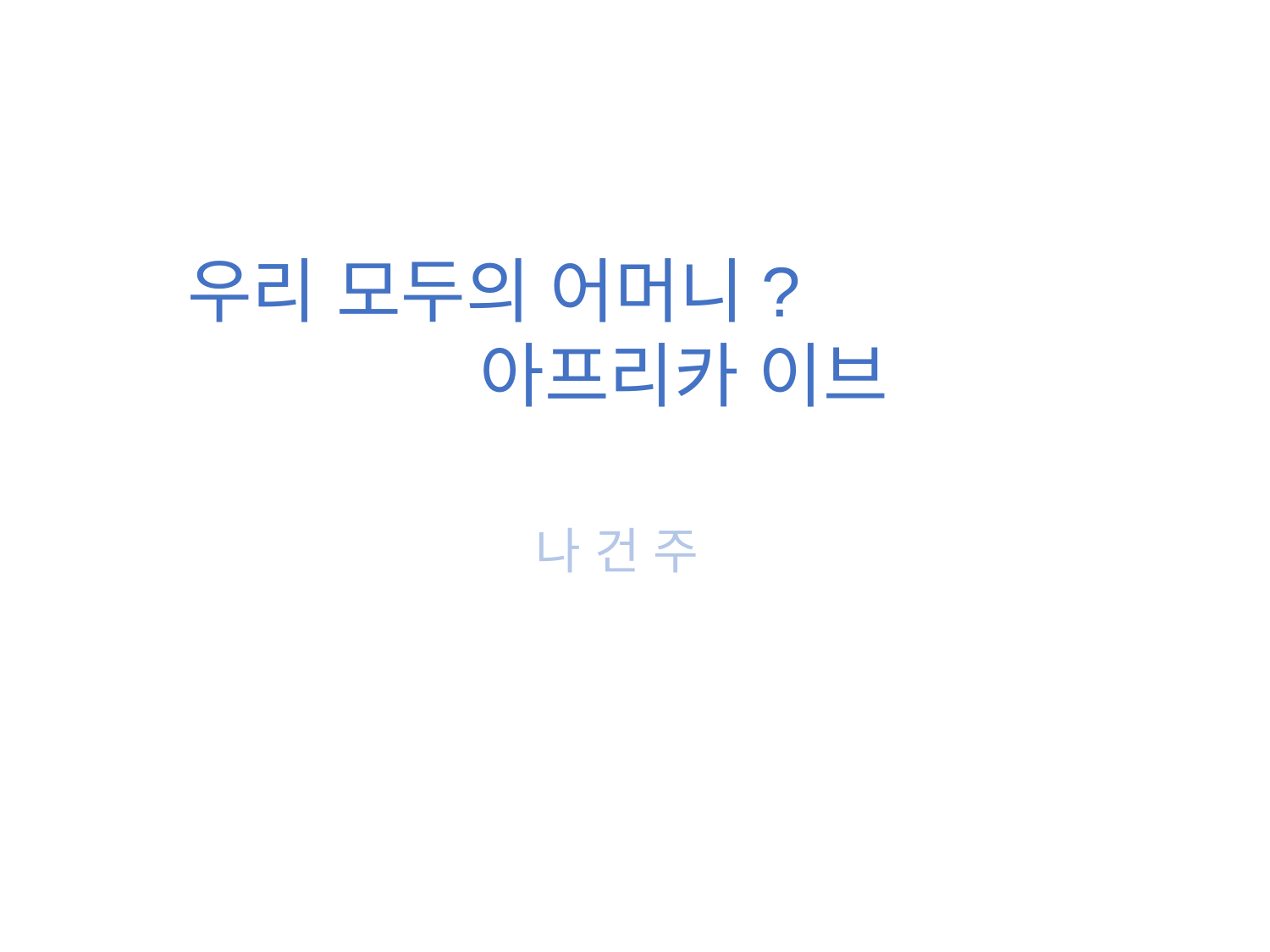

우리 모두의 어머니?
              아프리카 이브
나 건 주